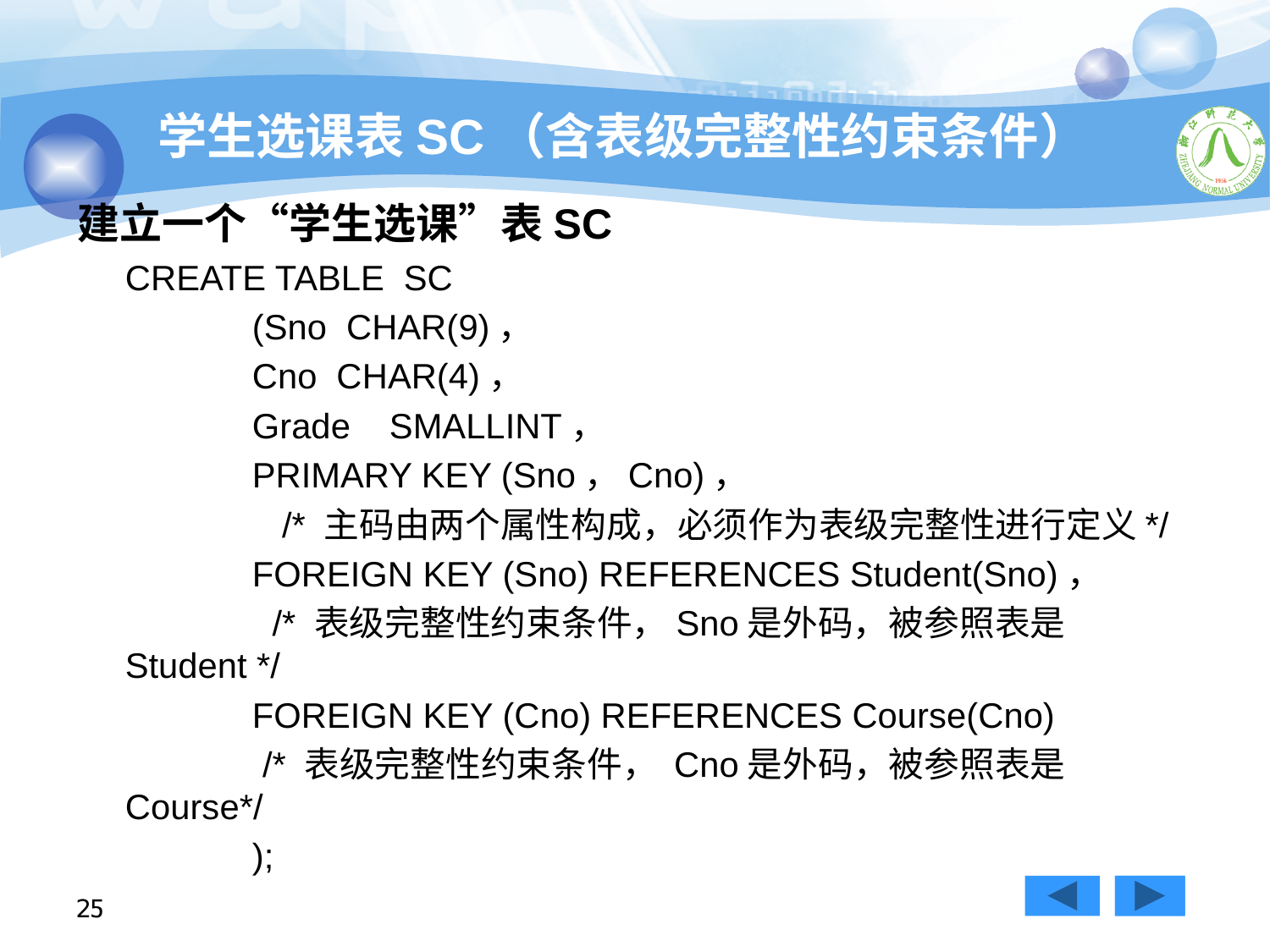

# 学生选课表SC（含表级完整性约束条件）
建立一个“学生选课”表SC
	CREATE TABLE  SC
       	(Sno  CHAR(9)，
       	Cno  CHAR(4)，
       	Grade    SMALLINT，
       	PRIMARY KEY (Sno，Cno)，
                     /* 主码由两个属性构成，必须作为表级完整性进行定义*/
       	FOREIGN KEY (Sno) REFERENCES Student(Sno)，
                    /* 表级完整性约束条件，Sno是外码，被参照表是Student */
       	FOREIGN KEY (Cno) REFERENCES Course(Cno)
                   /* 表级完整性约束条件， Cno是外码，被参照表是Course*/
		);
25